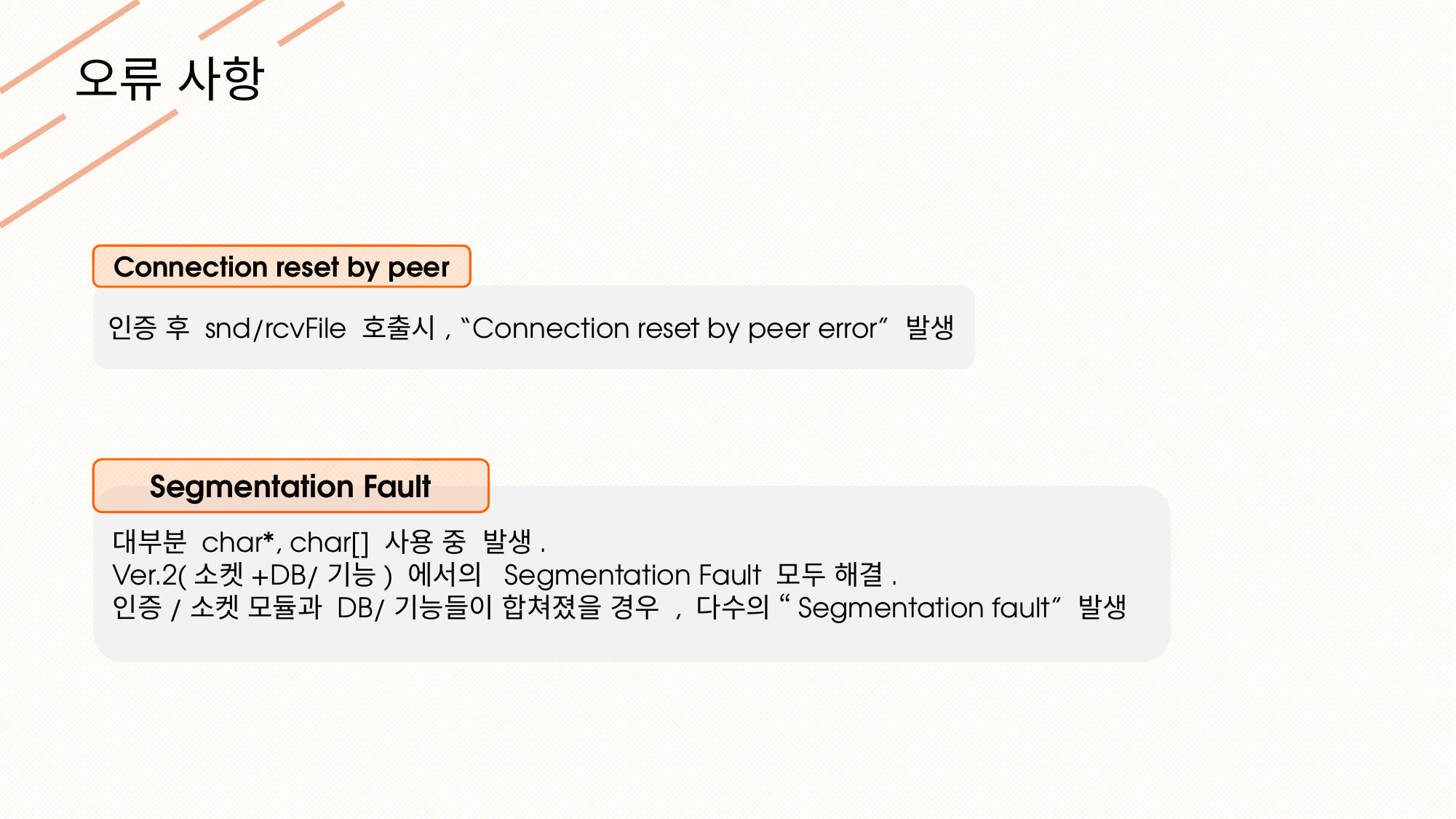

오류 사항
Connection reset by peer
인증 후 snd/rcvFile 호출시, “Connection reset by peer error” 발생
Segmentation Fault
대부분 char*, char[] 사용 중  발생.
Ver.2(소켓+DB/기능) 에서의  Segmentation Fault 모두 해결.
인증/소켓 모듈과 DB/기능들이 합쳐졌을 경우 , 다수의 “Segmentation fault” 발생